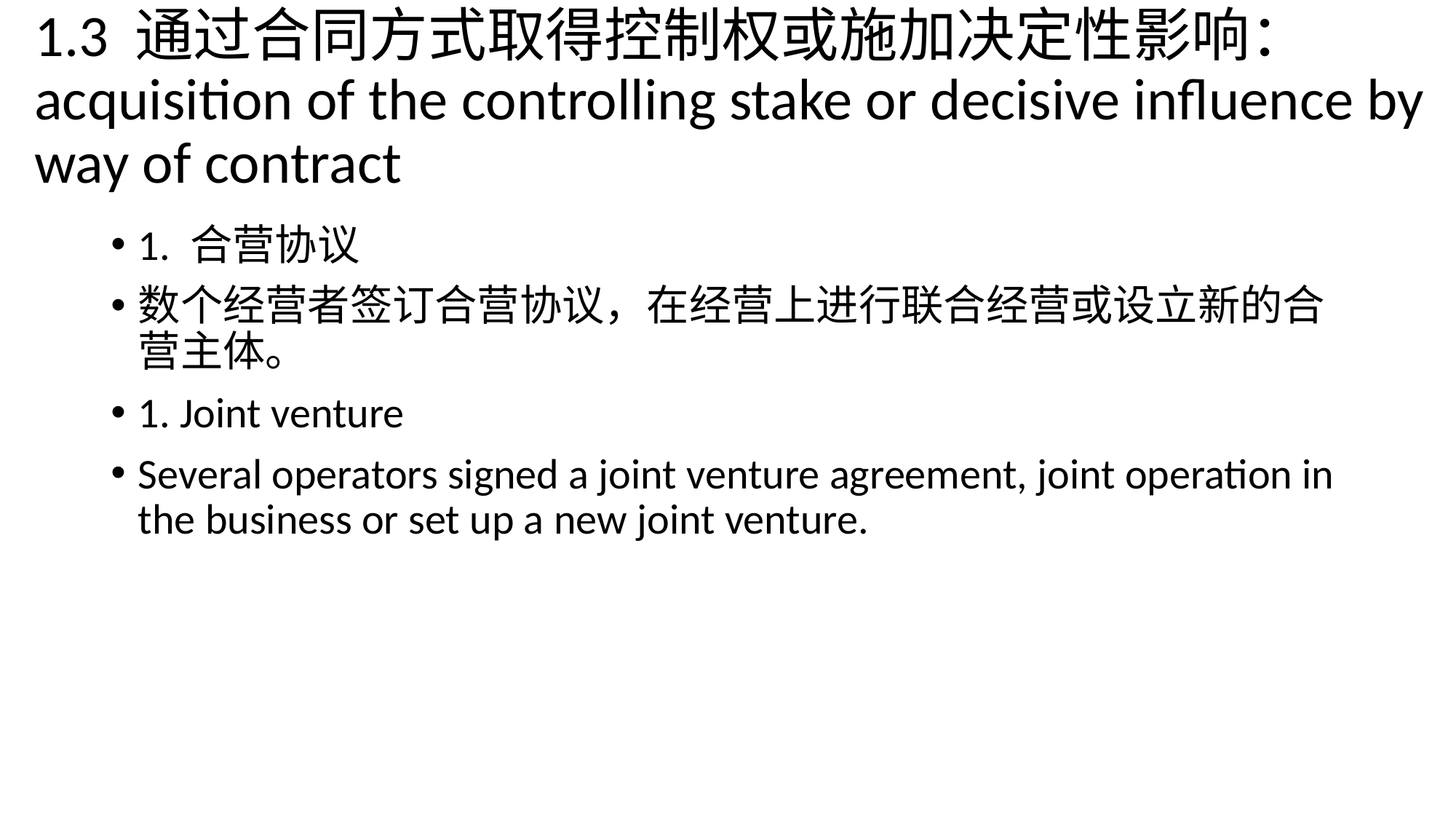

# 1.3 通过合同方式取得控制权或施加决定性影响： acquisition of the controlling stake or decisive influence by way of contract
1. 合营协议
数个经营者签订合营协议，在经营上进行联合经营或设立新的合营主体。
1. Joint venture
Several operators signed a joint venture agreement, joint operation in the business or set up a new joint venture.